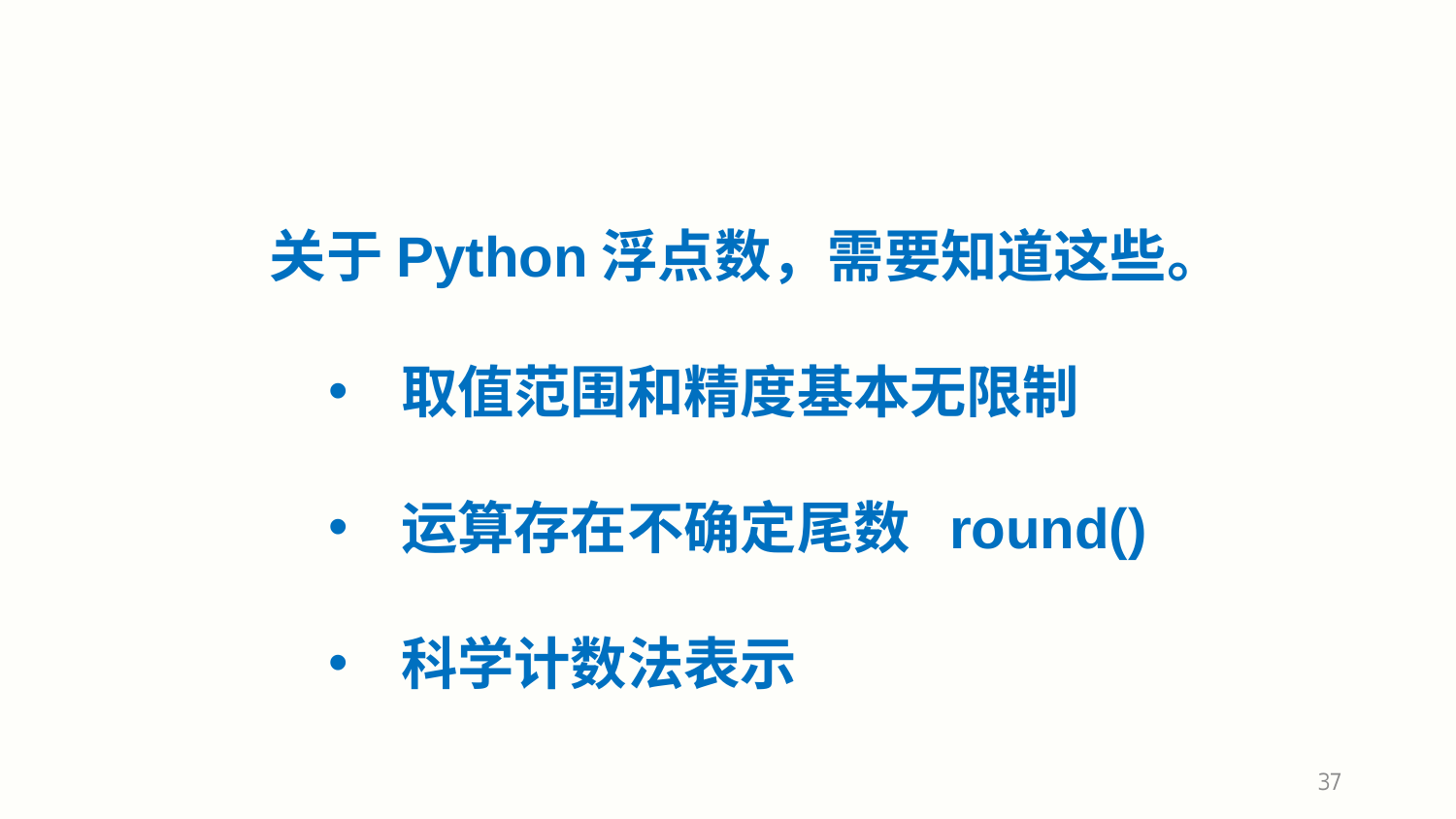

关于Python浮点数，需要知道这些。
取值范围和精度基本无限制
运算存在不确定尾数  round()
科学计数法表示
37